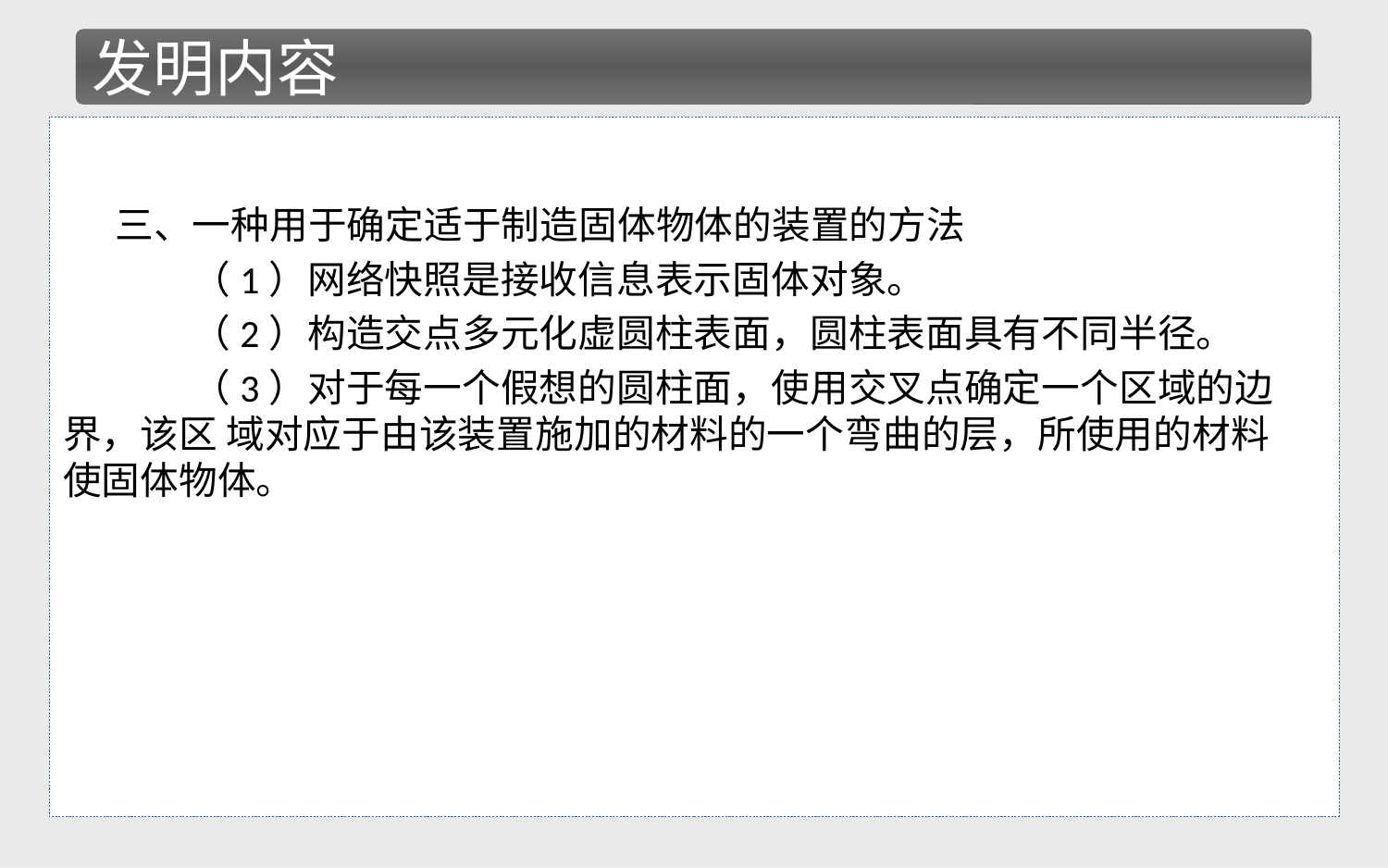

发明内容

     三、一种用于确定适于制造固体物体的装置的方法
              （1）网络快照是接收信息表示固体对象。
              （2）构造交点多元化虚圆柱表面，圆柱表面具有不同半径。
              （3）对于每一个假想的圆柱面，使用交叉点确定一个区域的边界，该区 域对应于由该装置施加的材料的一个弯曲的层，所使用的材料使固体物体。